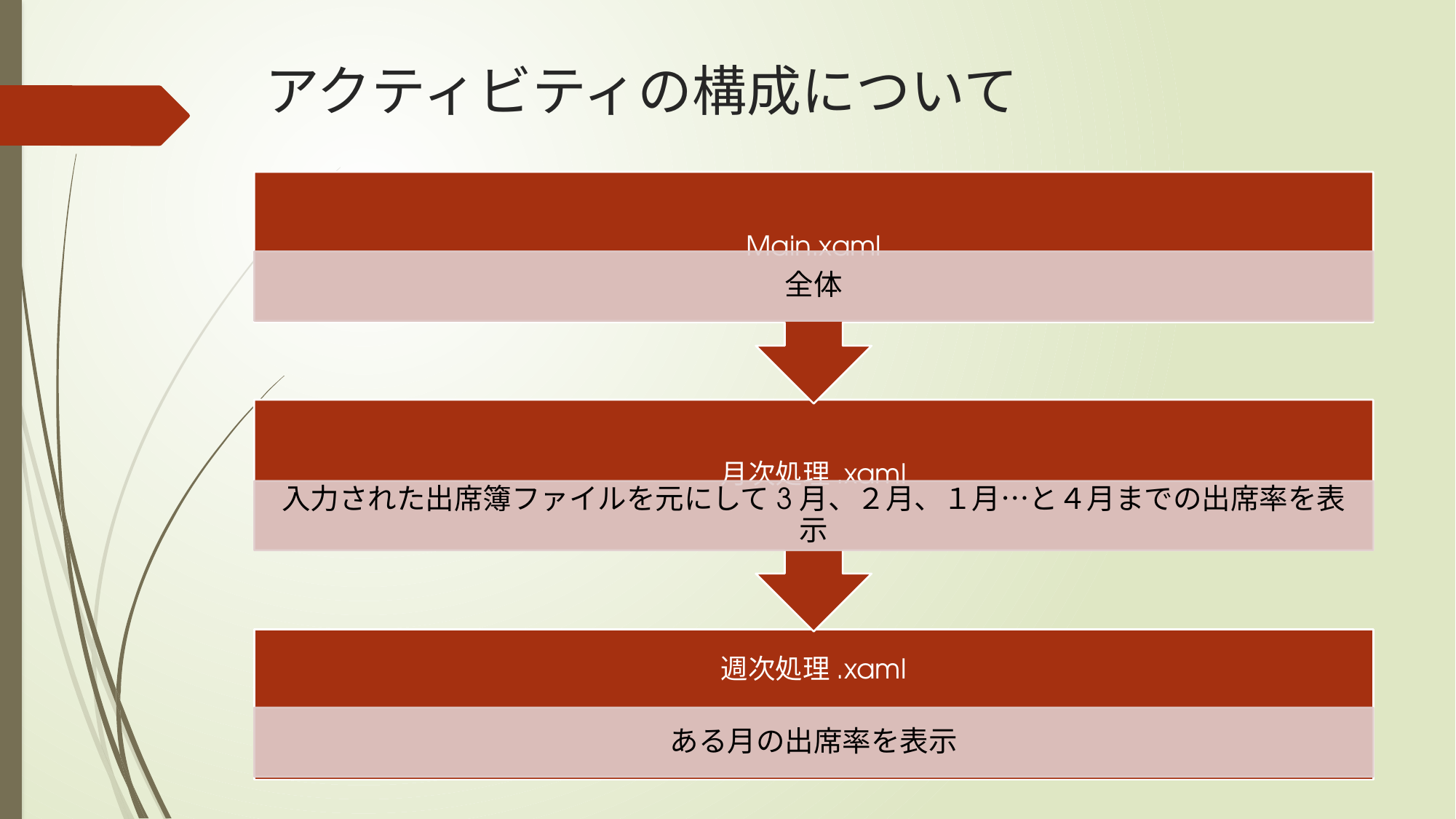

# アクティビティの構成について
週次処理.xaml
ある月の出席率を表示
月次処理.xaml
入力された出席簿ファイルを元にして3月、２月、１月…と４月までの出席率を表示
Main.xaml
全体